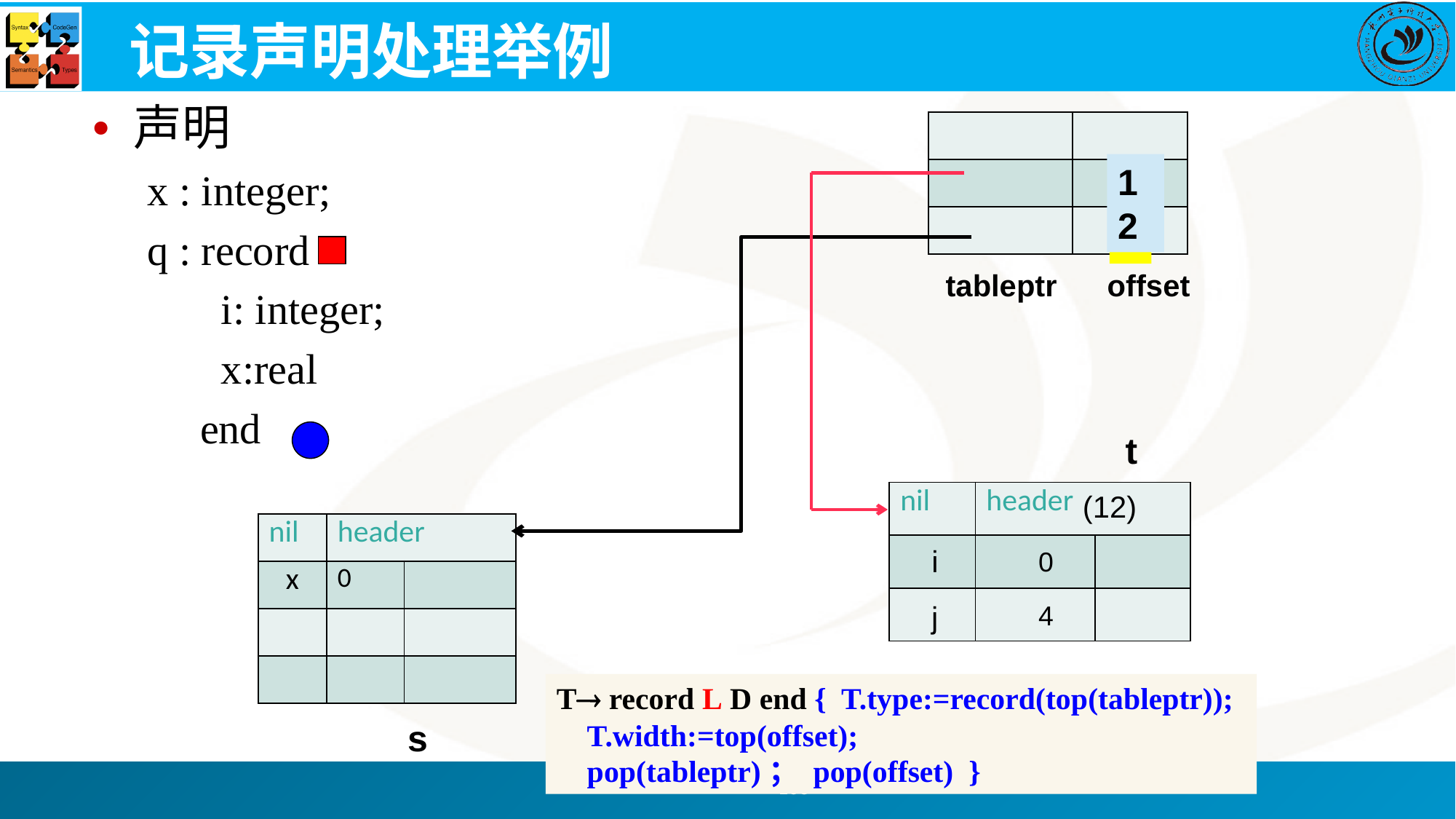

# 记录声明处理举例
声明
x : integer;
q : record
       i: integer;
       x:real
     end
|  |  |
| --- | --- |
|  |  |
|  |  |
12
4

tableptr      offset

t
(12)
| nil | header |  |
| --- | --- | --- |
|  |  |  |
|  |  |  |
| nil | header |  |
| --- | --- | --- |
| x | 0 |  |
|  |  |  |
|  |  |  |
i
0
j
4
T→ record L D end {  T.type:=record(top(tableptr));
    T.width:=top(offset);
    pop(tableptr)； pop(offset)  }
s
106